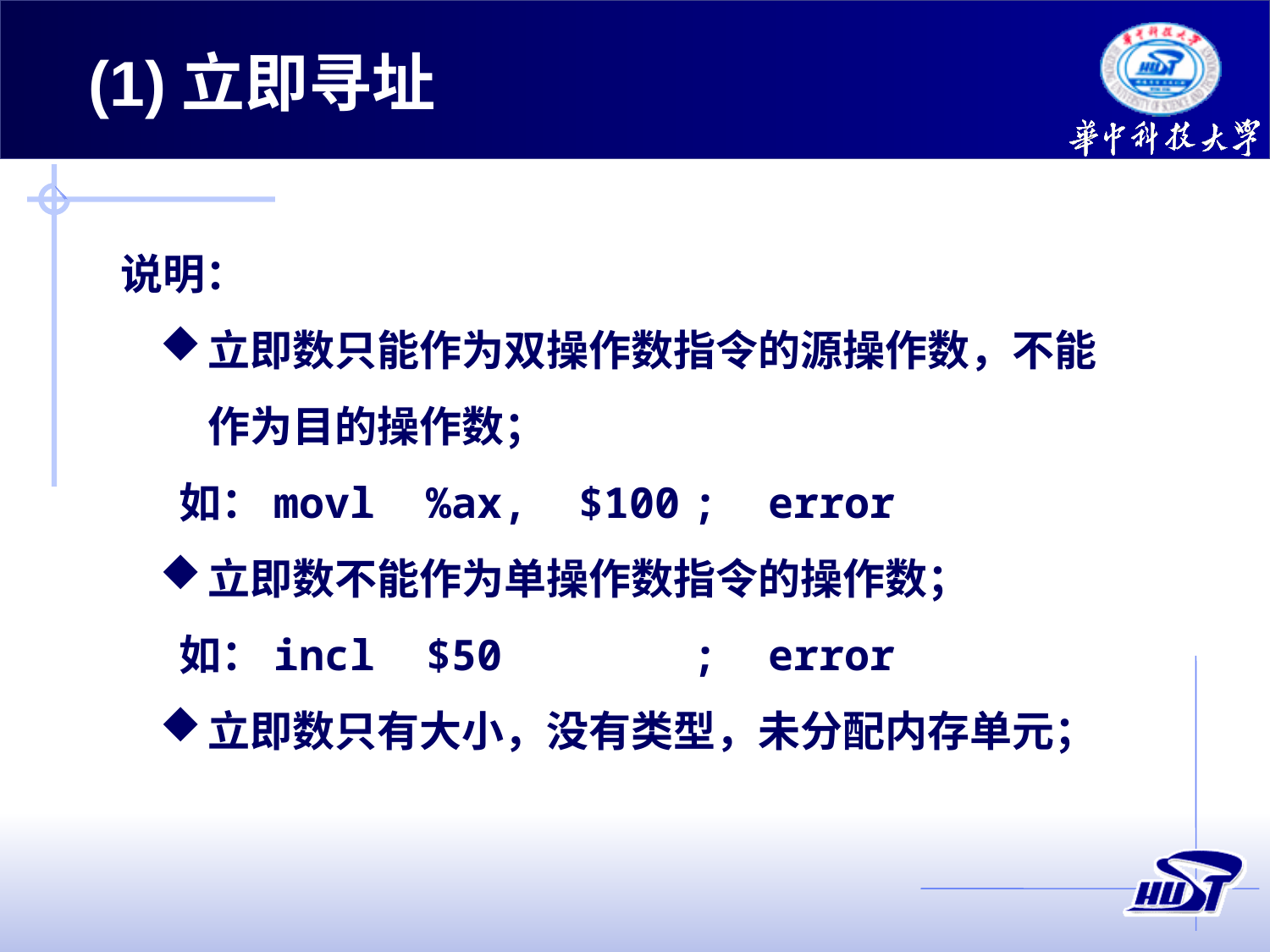

(1)立即寻址
说明：
立即数只能作为双操作数指令的源操作数，不能作为目的操作数；
     如：movl  %ax,  $100	;  error
立即数不能作为单操作数指令的操作数；
     如：incl  $50	  	;  error
立即数只有大小，没有类型，未分配内存单元；